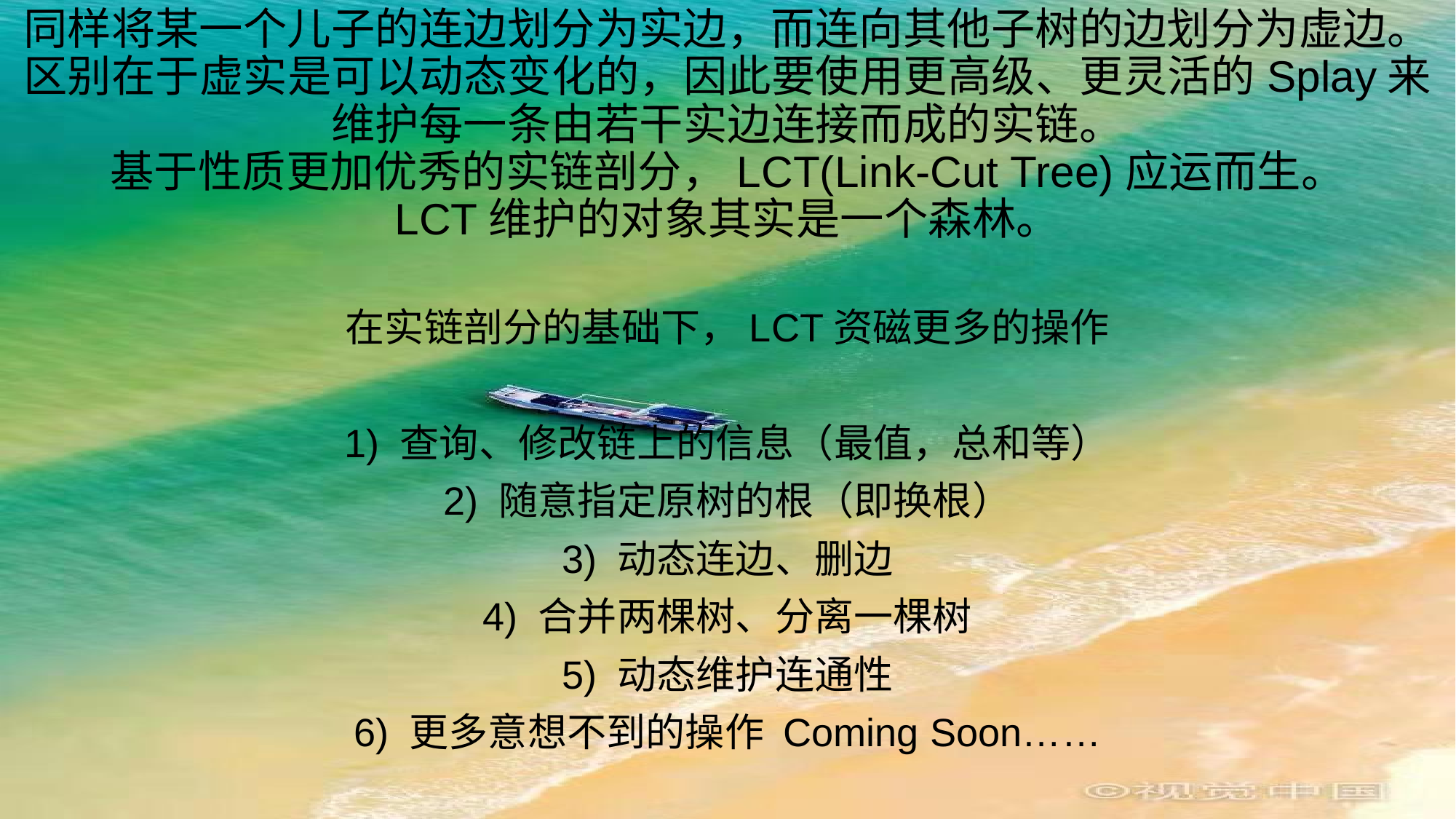

# 同样将某一个儿子的连边划分为实边，而连向其他子树的边划分为虚边。 区别在于虚实是可以动态变化的，因此要使用更高级、更灵活的Splay来维护每一条由若干实边连接而成的实链。 基于性质更加优秀的实链剖分，LCT(Link-Cut Tree)应运而生。 LCT维护的对象其实是一个森林。
在实链剖分的基础下，LCT资磁更多的操作

1) 查询、修改链上的信息（最值，总和等）
2) 随意指定原树的根（即换根）
3) 动态连边、删边
4) 合并两棵树、分离一棵树
5) 动态维护连通性
6) 更多意想不到的操作 Coming Soon……